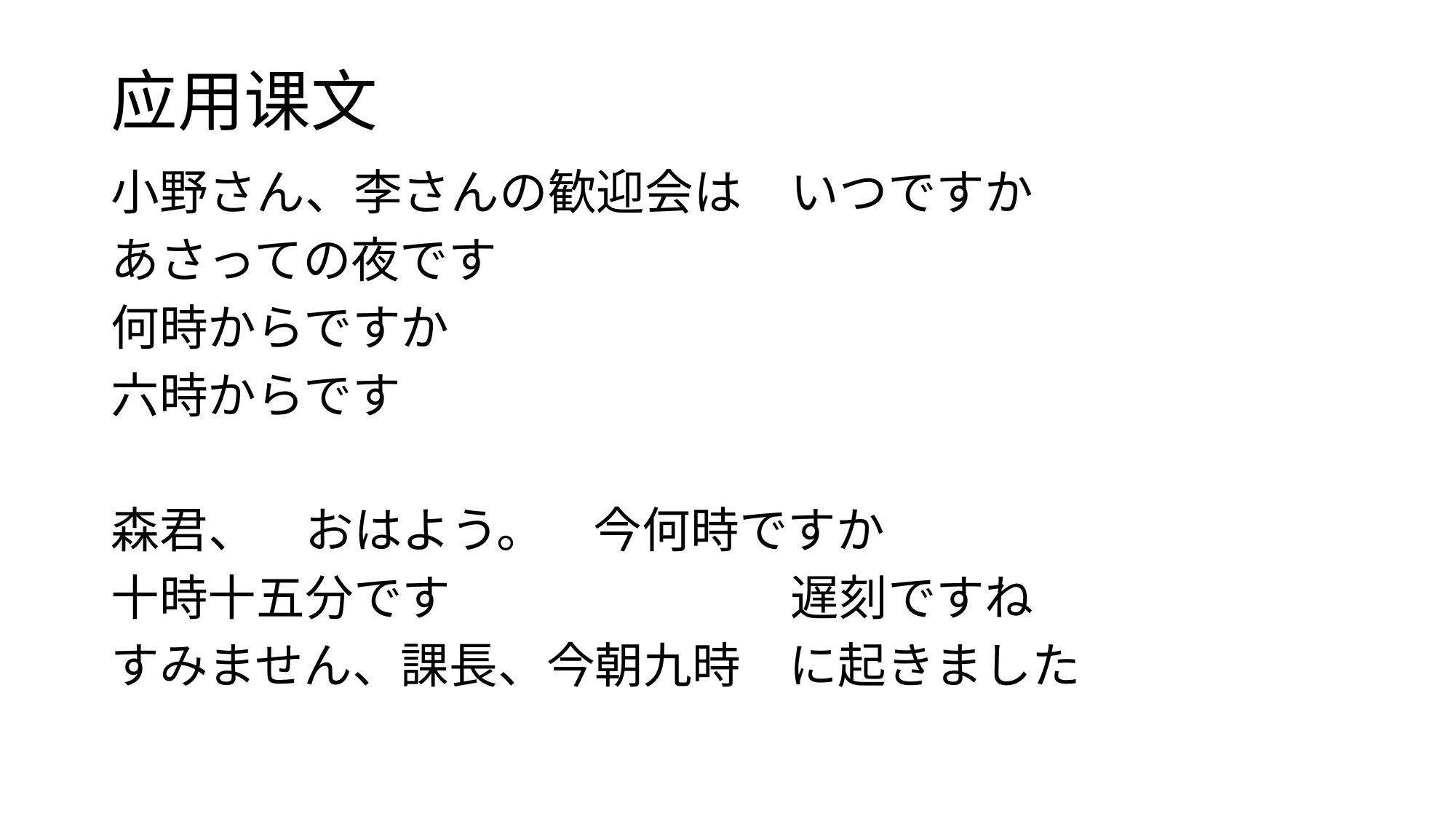

# 应用课文
小野さん、李さんの歓迎会は　いつですか
あさっての夜です
何時からですか
六時からです

森君、　おはよう。　今何時ですか
十時十五分です　　　　　　　遅刻ですね
すみません、課長、今朝九時　に起きました